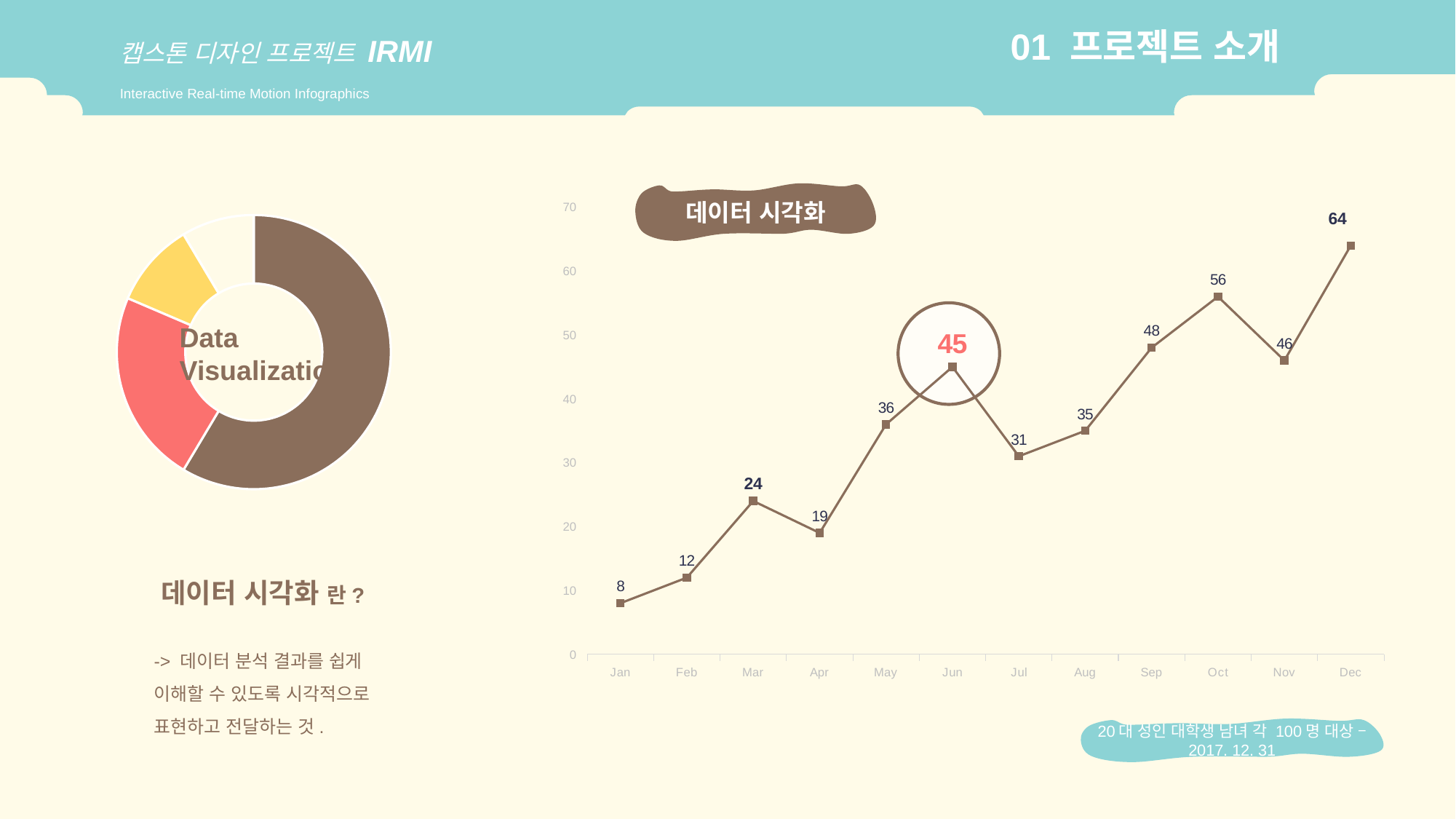

캡스톤 디자인 프로젝트 IRMI
Interactive Real-time Motion Infographics
01 프로젝트 소개

### Chart

| Category | 판매 |
|---|---|
| 1분기 | 8.2 |
| 2분기 | 3.2 |
| 3분기 | 1.4 |
| 4분기 | 1.2 |
데이터 시각화

### Chart

| Category | 수량 |
|---|---|
| Jan | 8.0 |
| Feb | 12.0 |
| Mar | 24.0 |
| Apr | 19.0 |
| May | 36.0 |
| Jun | 45.0 |
| Jul | 31.0 |
| Aug | 35.0 |
| Sep | 48.0 |
| Oct | 56.0 |
| Nov | 46.0 |
| Dec | 64.0 |
Data
Visualization
데이터 시각화 란?
-> 데이터 분석 결과를 쉽게
이해할 수 있도록 시각적으로
표현하고 전달하는 것.
20대 성인 대학생 남녀 각 100명 대상 – 2017. 12. 31